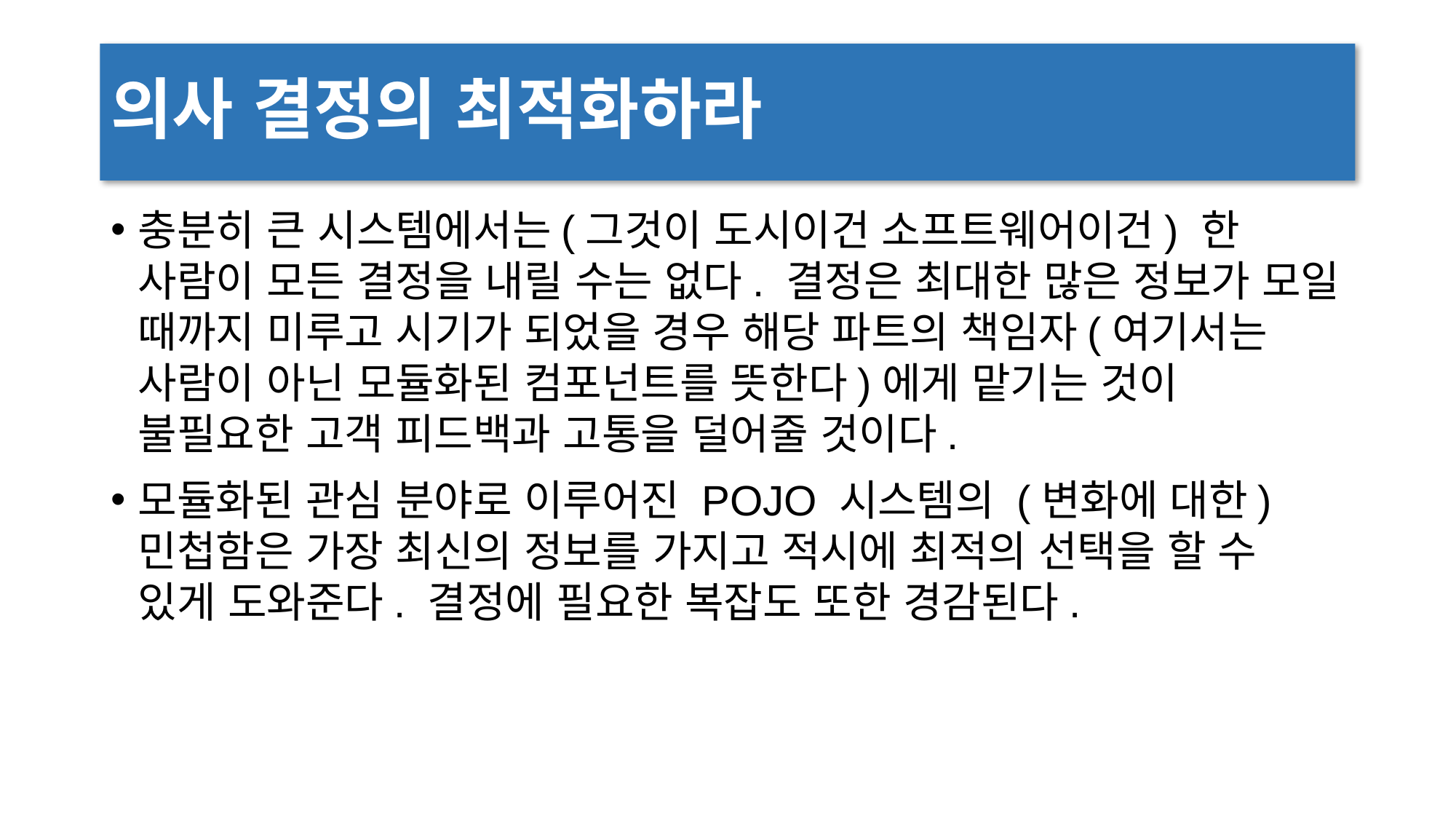

# 의사 결정의 최적화하라
충분히 큰 시스템에서는(그것이 도시이건 소프트웨어이건) 한 사람이 모든 결정을 내릴 수는 없다. 결정은 최대한 많은 정보가 모일 때까지 미루고 시기가 되었을 경우 해당 파트의 책임자(여기서는 사람이 아닌 모듈화된 컴포넌트를 뜻한다)에게 맡기는 것이 불필요한 고객 피드백과 고통을 덜어줄 것이다.
모듈화된 관심 분야로 이루어진 POJO 시스템의 (변화에 대한)민첩함은 가장 최신의 정보를 가지고 적시에 최적의 선택을 할 수 있게 도와준다. 결정에 필요한 복잡도 또한 경감된다.